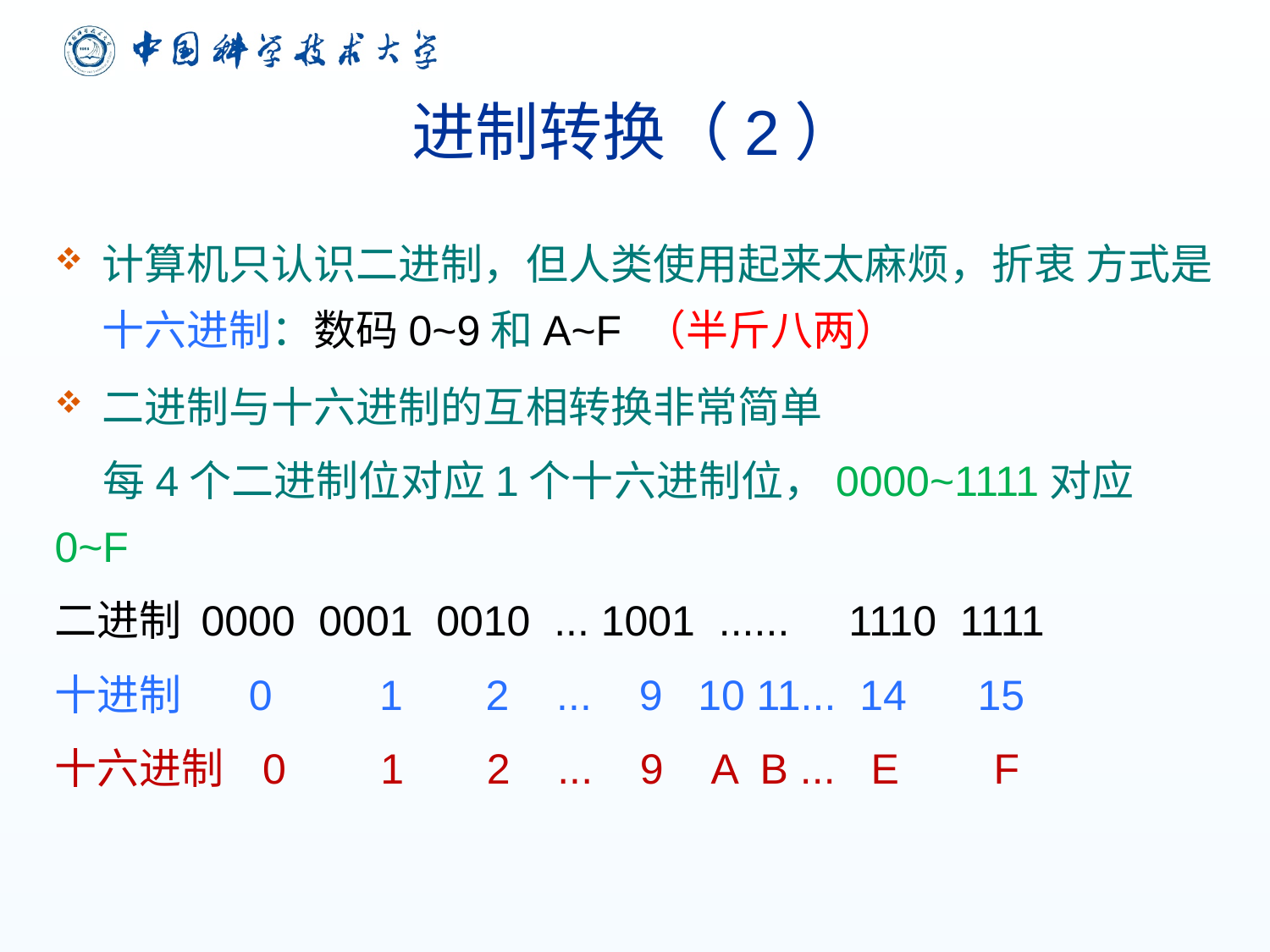

# 进制转换（2）
计算机只认识二进制，但人类使用起来太麻烦，折衷 方式是十六进制：数码0~9和A~F （半斤八两）
二进制与十六进制的互相转换非常简单
    每4个二进制位对应1个十六进制位，0000~1111对应0~F
二进制 0000  0001  0010  ... 1001  ......     1110  1111
十进制      0	      1       2    ...    9   10 11...  14      15
十六进制   0        1       2    ...    9    A  B ...   E        F